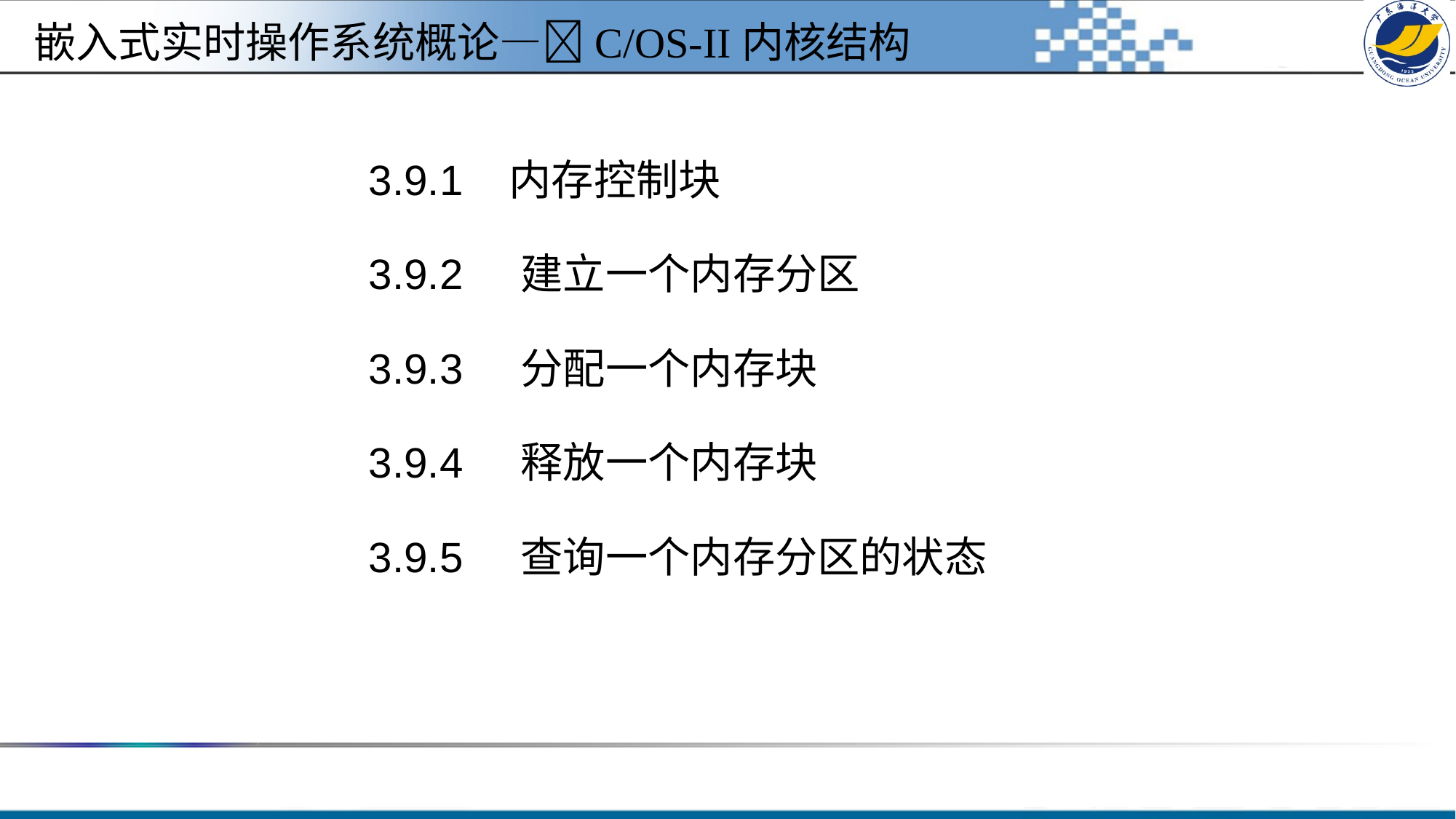

嵌入式实时操作系统概论—μC/OS-II内核结构
3.9.1   内存控制块
3.9.2    建立一个内存分区
3.9.3    分配一个内存块
3.9.4    释放一个内存块
3.9.5    查询一个内存分区的状态
85